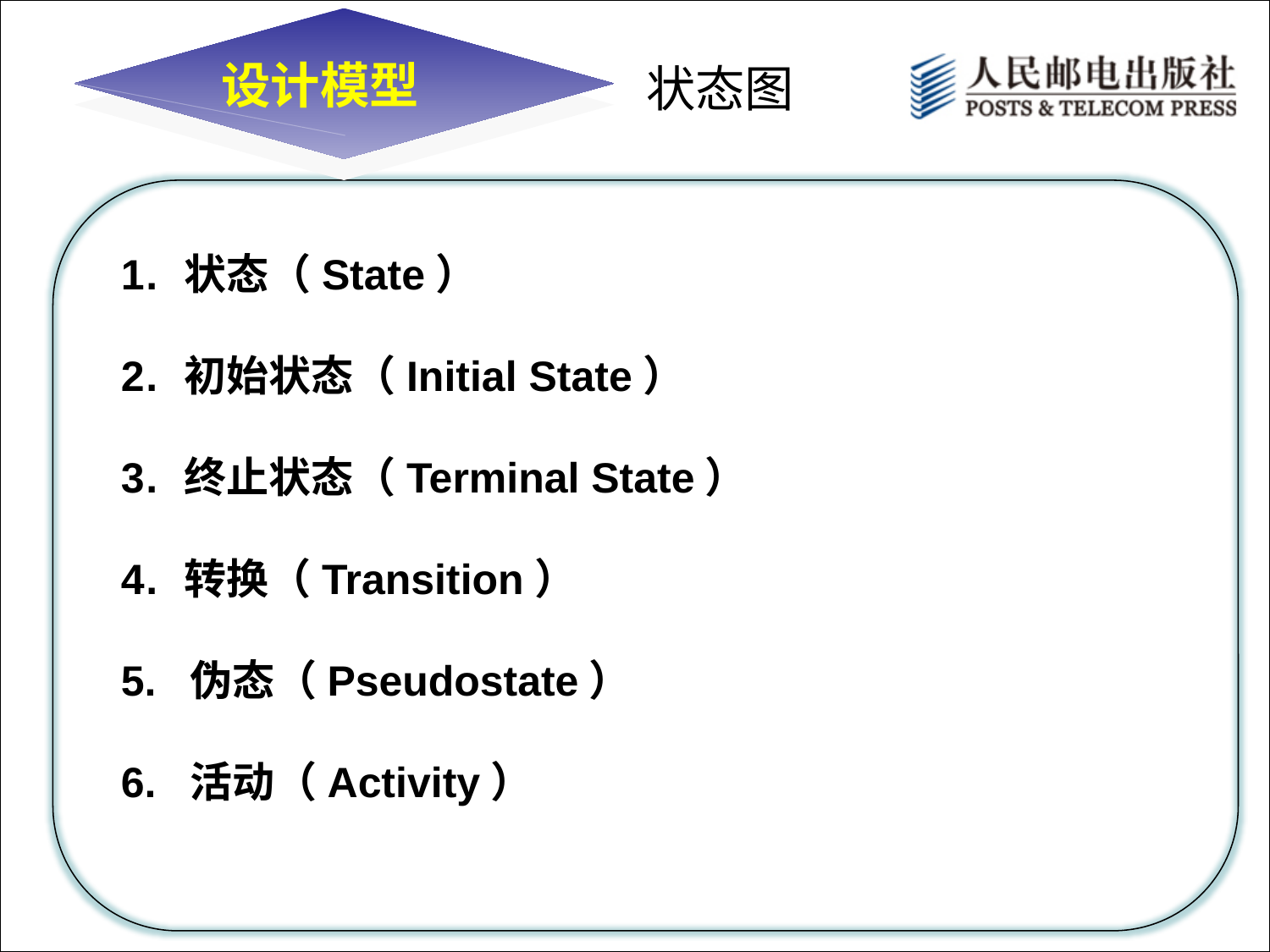

设计模型

状态图

状态（State）

初始状态（Initial State）

终止状态（Terminal State）

转换（Transition）

5.  伪态（Pseudostate）

6.  活动（Activity）